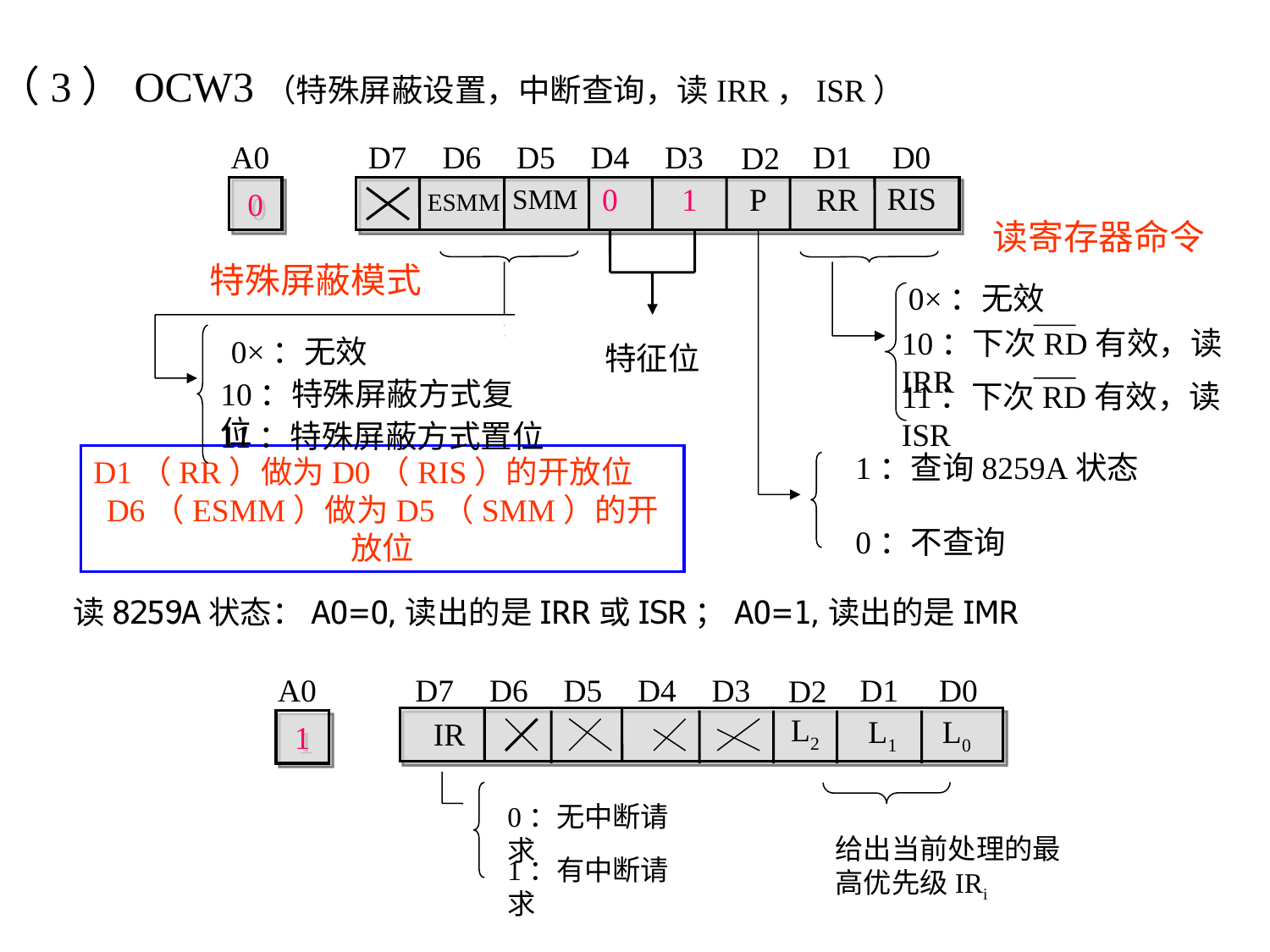

（3）OCW3（特殊屏蔽设置，中断查询，读IRR，ISR）
A0
D7
D6
D5
D4
D3
D1
D0
D2
RIS
0
1
P
RR
SMM
0

ESMM

读寄存器命令

特殊屏蔽模式

0×：无效

10：下次RD有效，读IRR

0×：无效

特征位

10：特殊屏蔽方式复位
11：下次RD有效，读ISR

11：特殊屏蔽方式置位
1：查询8259A状态

D1（RR）做为D0（RIS）的开放位
D6（ESMM）做为D5（SMM）的开放位

0：不查询
读8259A状态：A0=0,读出的是IRR或ISR；A0=1,读出的是IMR
A0
D7
D6
D5
D4
D3
D1
D0
D2
L2

IR

L1
L0
1

0：无中断请求

给出当前处理的最高优先级IRi
1：有中断请求